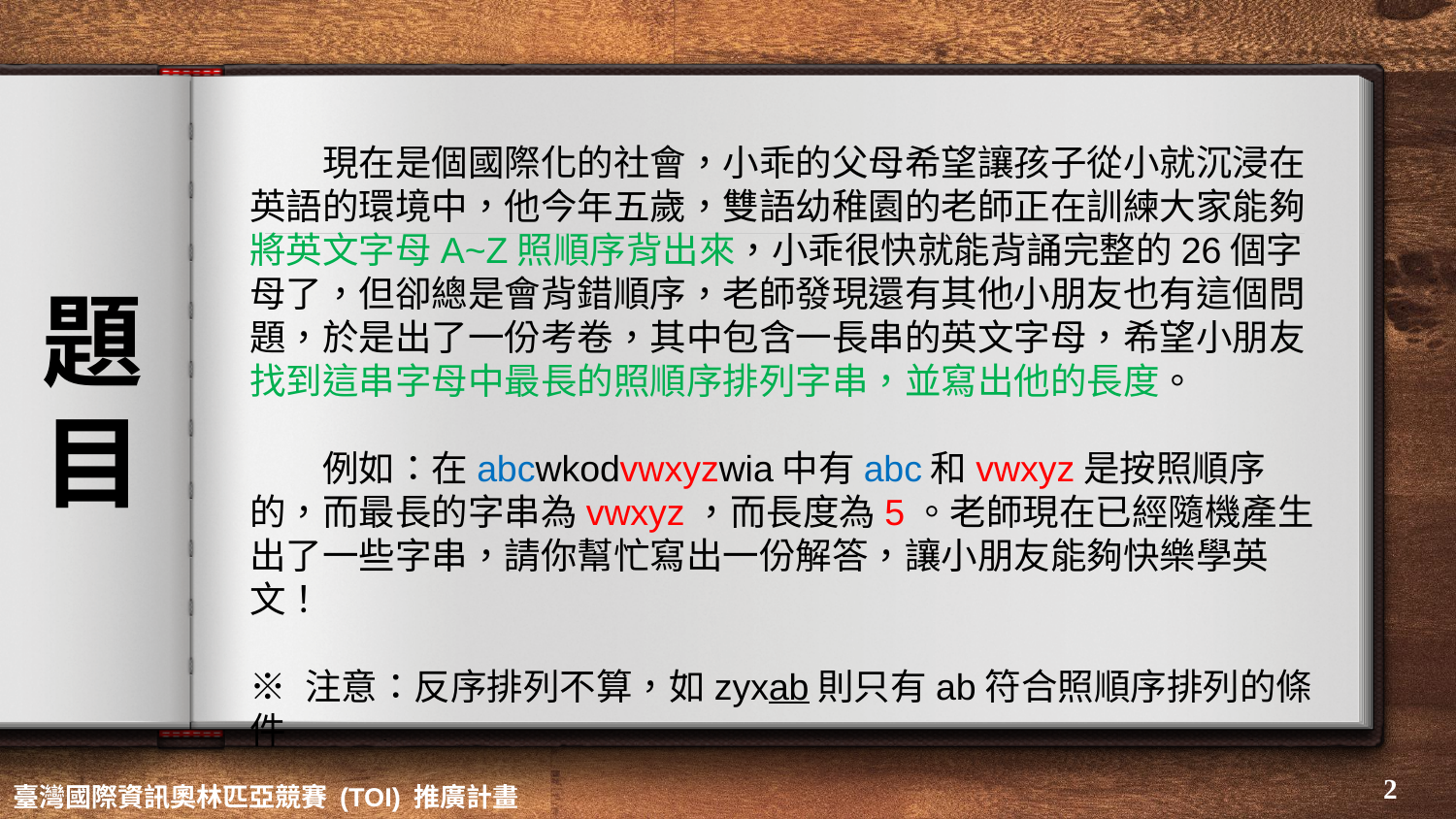

現在是個國際化的社會，小乖的父母希望讓孩子從小就沉浸在英語的環境中，他今年五歲，雙語幼稚園的老師正在訓練大家能夠將英文字母A~Z照順序背出來，小乖很快就能背誦完整的26個字母了，但卻總是會背錯順序，老師發現還有其他小朋友也有這個問題，於是出了一份考卷，其中包含一長串的英文字母，希望小朋友找到這串字母中最長的照順序排列字串，並寫出他的長度。

　　例如：在abcwkodvwxyzwia中有abc和vwxyz是按照順序的，而最長的字串為vwxyz，而長度為5。老師現在已經隨機產生出了一些字串，請你幫忙寫出一份解答，讓小朋友能夠快樂學英文！

※ 注意：反序排列不算，如zyxab則只有ab符合照順序排列的條件
# 題 目
2